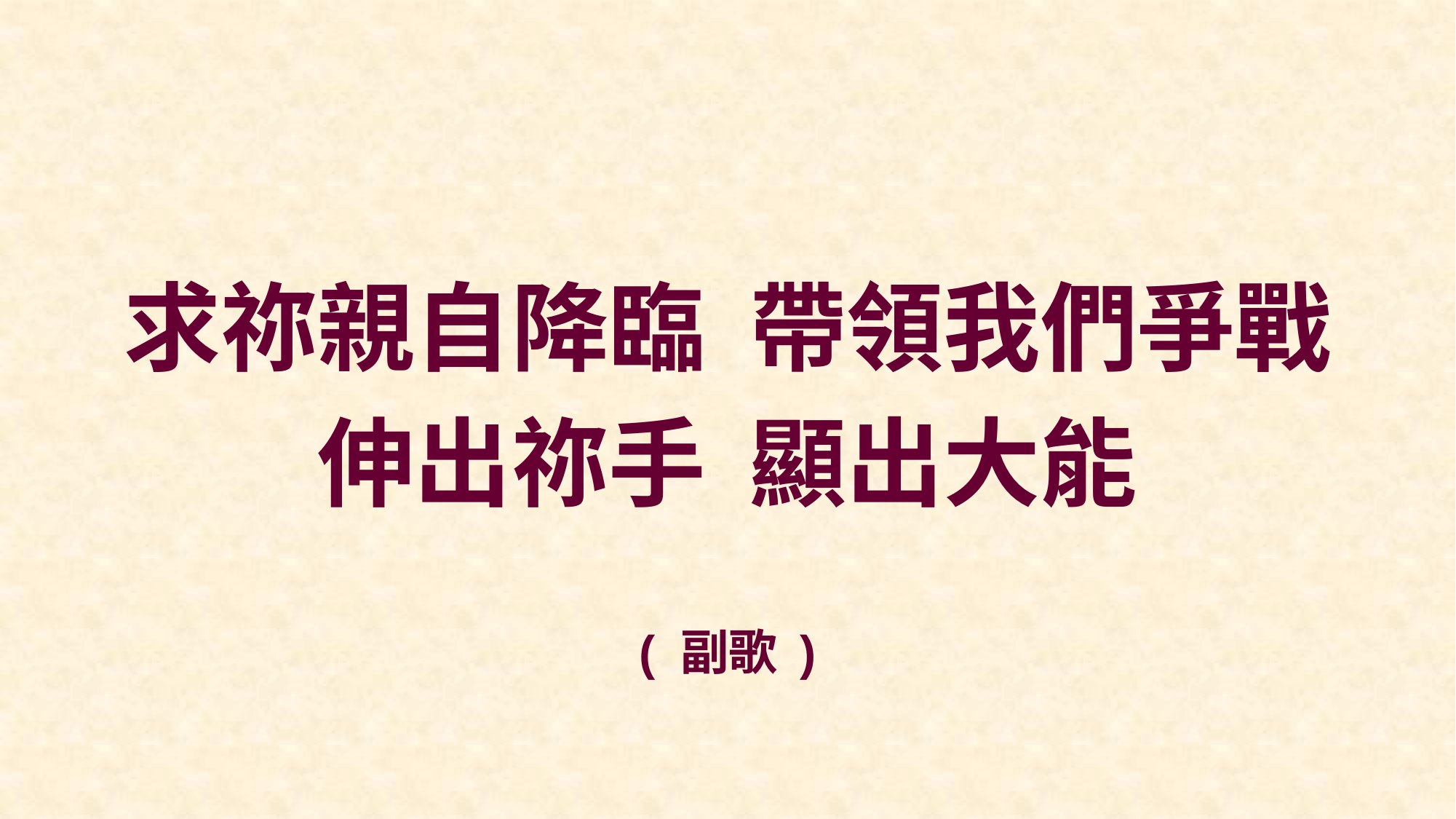

求祢親自降臨  帶領我們爭戰
伸出祢手  顯出大能
( 副歌 )